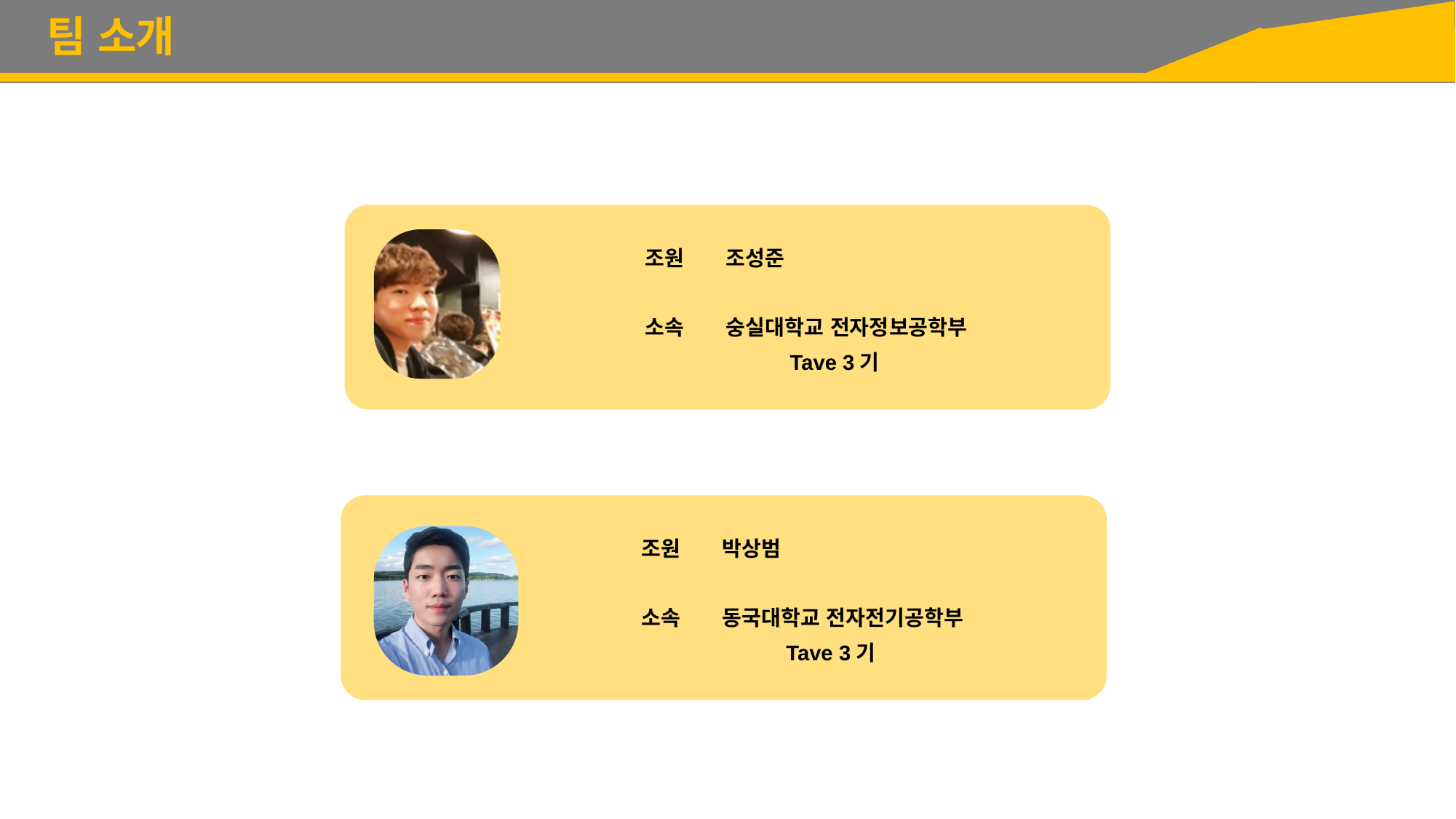

# 팀 소개

조원       조성준

소속       숭실대학교 전자정보공학부
	      Tave 3기

조원       박상범

소속       동국대학교 전자전기공학부
	      Tave 3기